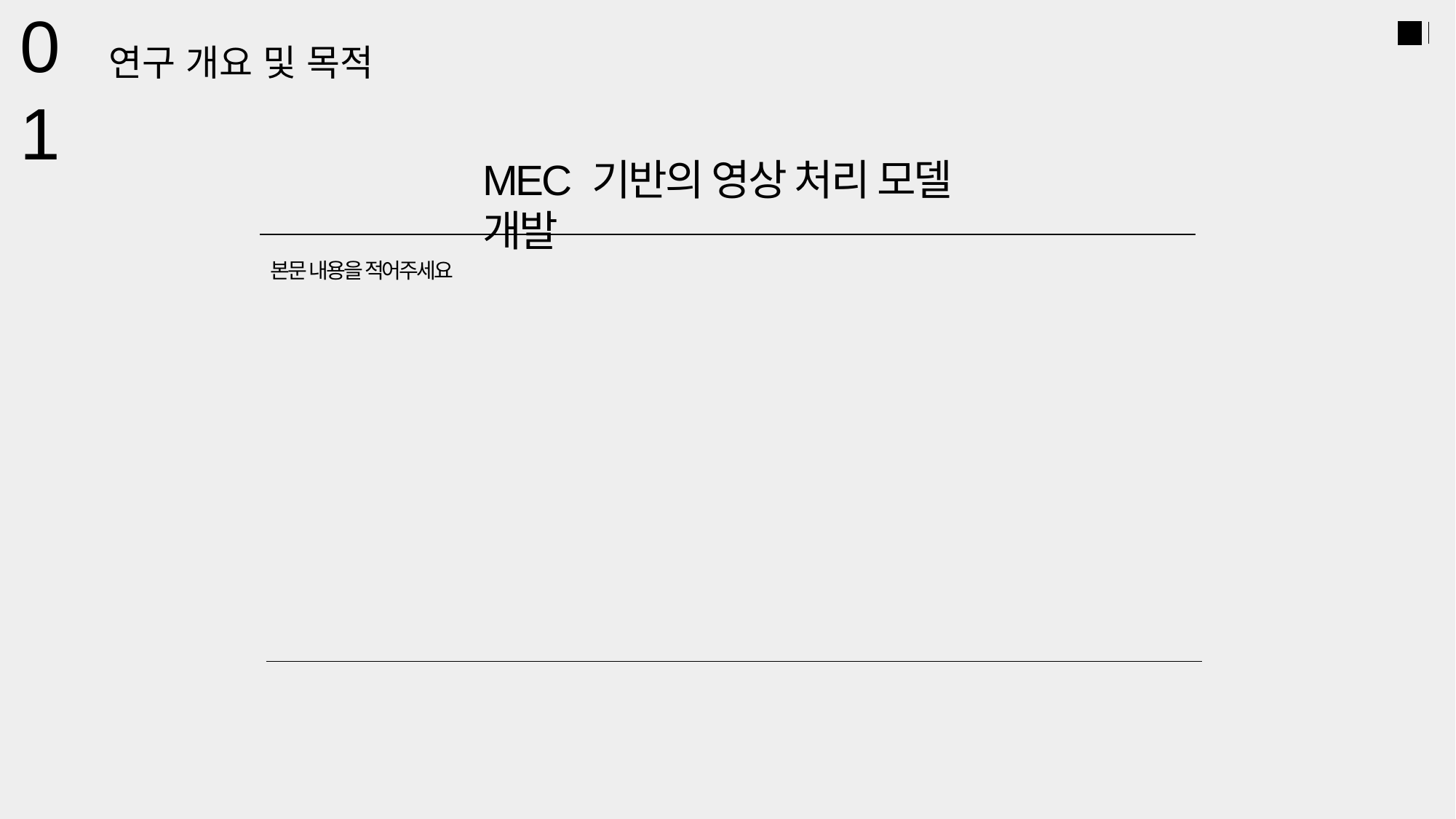

01
연구 개요 및 목적

MEC 기반의 영상 처리 모델 개발
본문 내용을 적어주세요